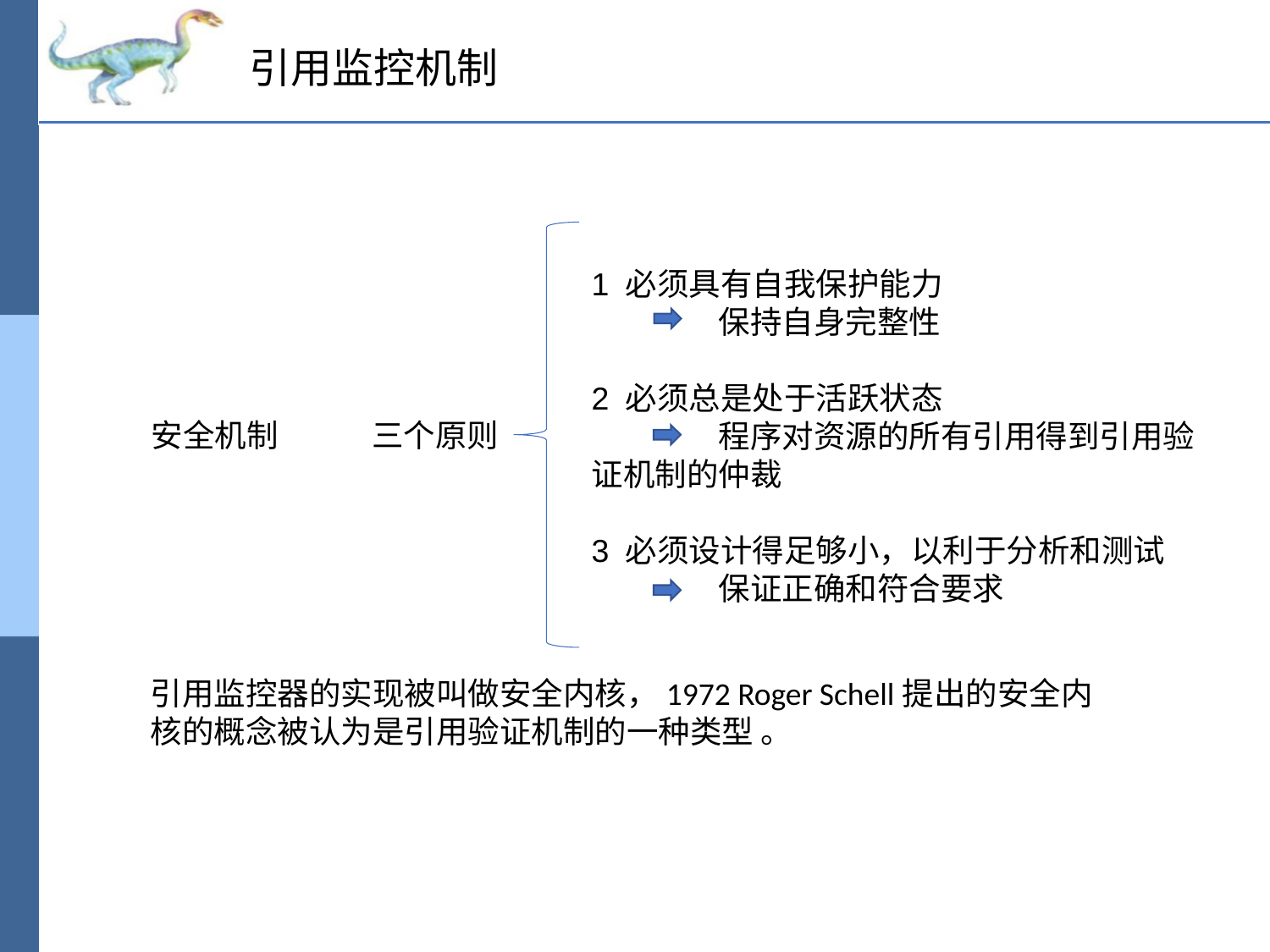

引用监控机制

1 必须具有自我保护能力
	保持自身完整性

2 必须总是处于活跃状态
	程序对资源的所有引用得到引用验证机制的仲裁

3 必须设计得足够小，以利于分析和测试
	保证正确和符合要求

安全机制
三个原则

引用监控器的实现被叫做安全内核，1972 Roger Schell提出的安全内核的概念被认为是引用验证机制的一种类型 。